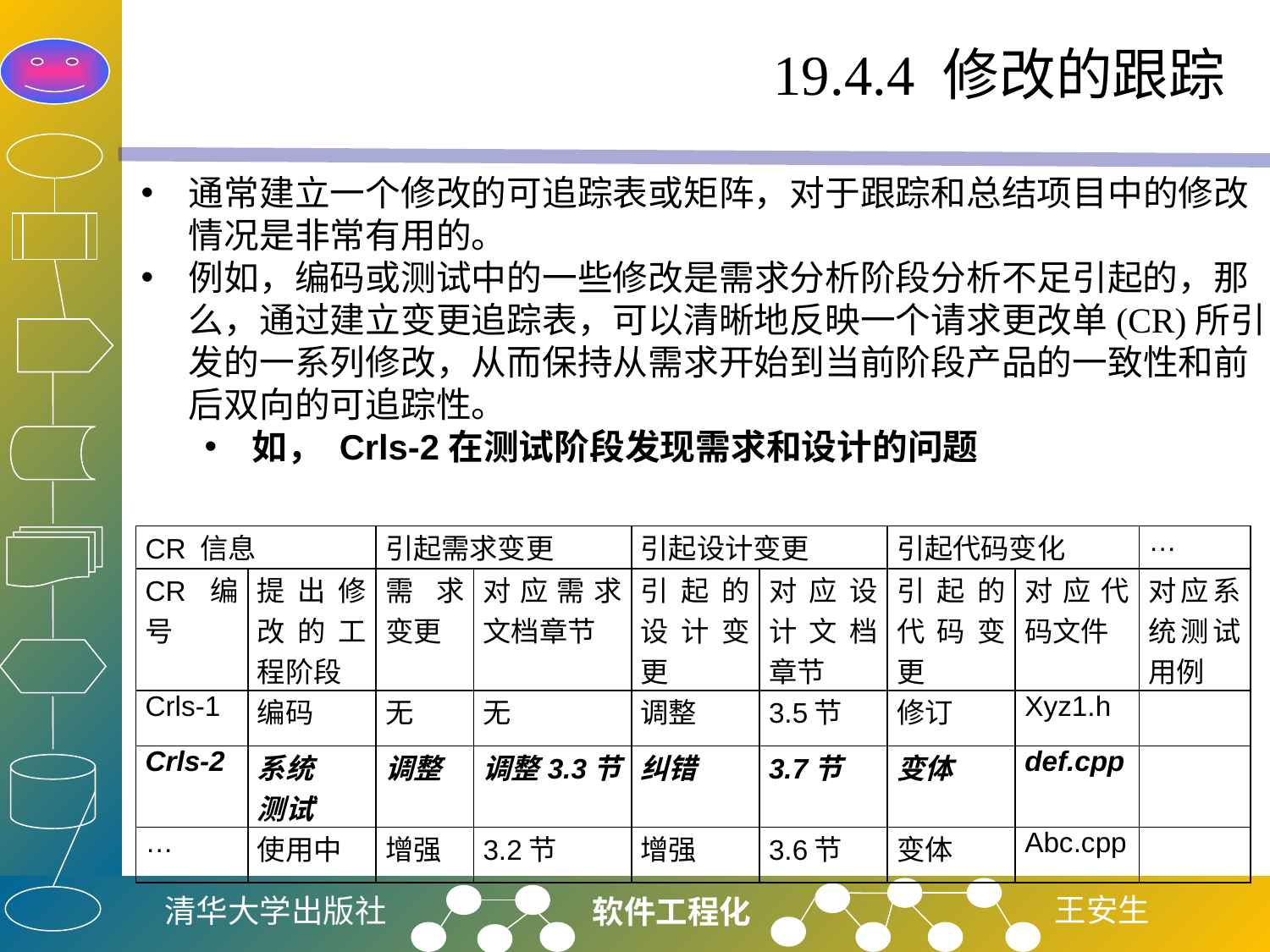

# 19.4.4 修改的跟踪
通常建立一个修改的可追踪表或矩阵，对于跟踪和总结项目中的修改情况是非常有用的。
例如，编码或测试中的一些修改是需求分析阶段分析不足引起的，那么，通过建立变更追踪表，可以清晰地反映一个请求更改单(CR)所引发的一系列修改，从而保持从需求开始到当前阶段产品的一致性和前后双向的可追踪性。
如， Crls-2在测试阶段发现需求和设计的问题

| CR 信息 |  | 引起需求变更 |  | 引起设计变更 |  | 引起代码变化 |  | … |
| --- | --- | --- | --- | --- | --- | --- | --- | --- |
| CR编号 | 提出修改的工程阶段 | 需求变更 | 对应需求文档章节 | 引起的设计变更 | 对应设计文档章节 | 引起的代码变更 | 对应代码文件 | 对应系统测试用例 |
| Crls-1 | 编码 | 无 | 无 | 调整 | 3.5节 | 修订 | Xyz1.h |  |
| Crls-2 | 系统 测试 | 调整 | 调整3.3节 | 纠错 | 3.7节 | 变体 | def.cpp |  |
| … | 使用中 | 增强 | 3.2节 | 增强 | 3.6节 | 变体 | Abc.cpp |  |